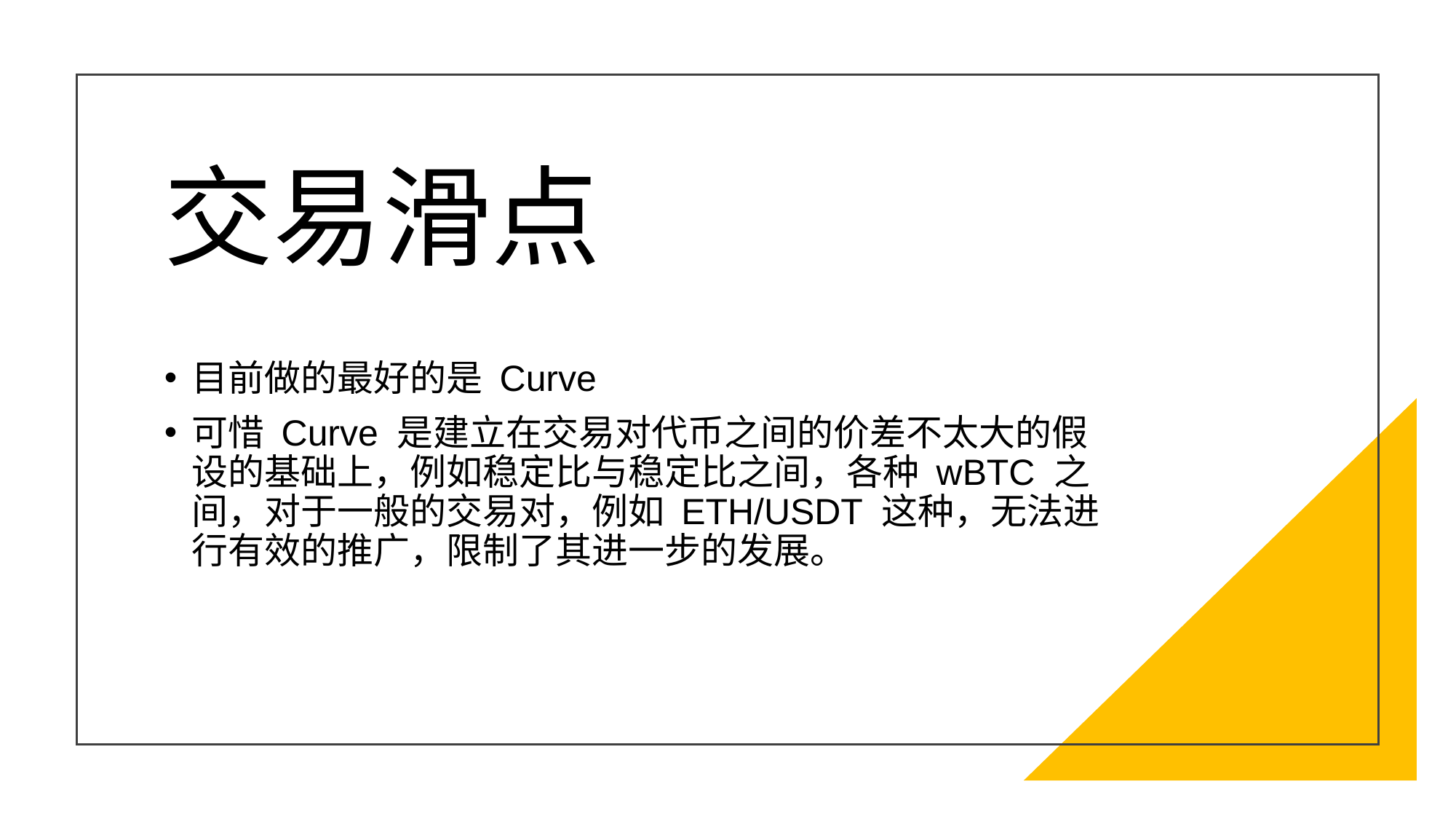

# 交易滑点
目前做的最好的是 Curve
可惜 Curve 是建立在交易对代币之间的价差不太大的假设的基础上，例如稳定比与稳定比之间，各种 wBTC 之间，对于一般的交易对，例如 ETH/USDT 这种，无法进行有效的推广，限制了其进一步的发展。